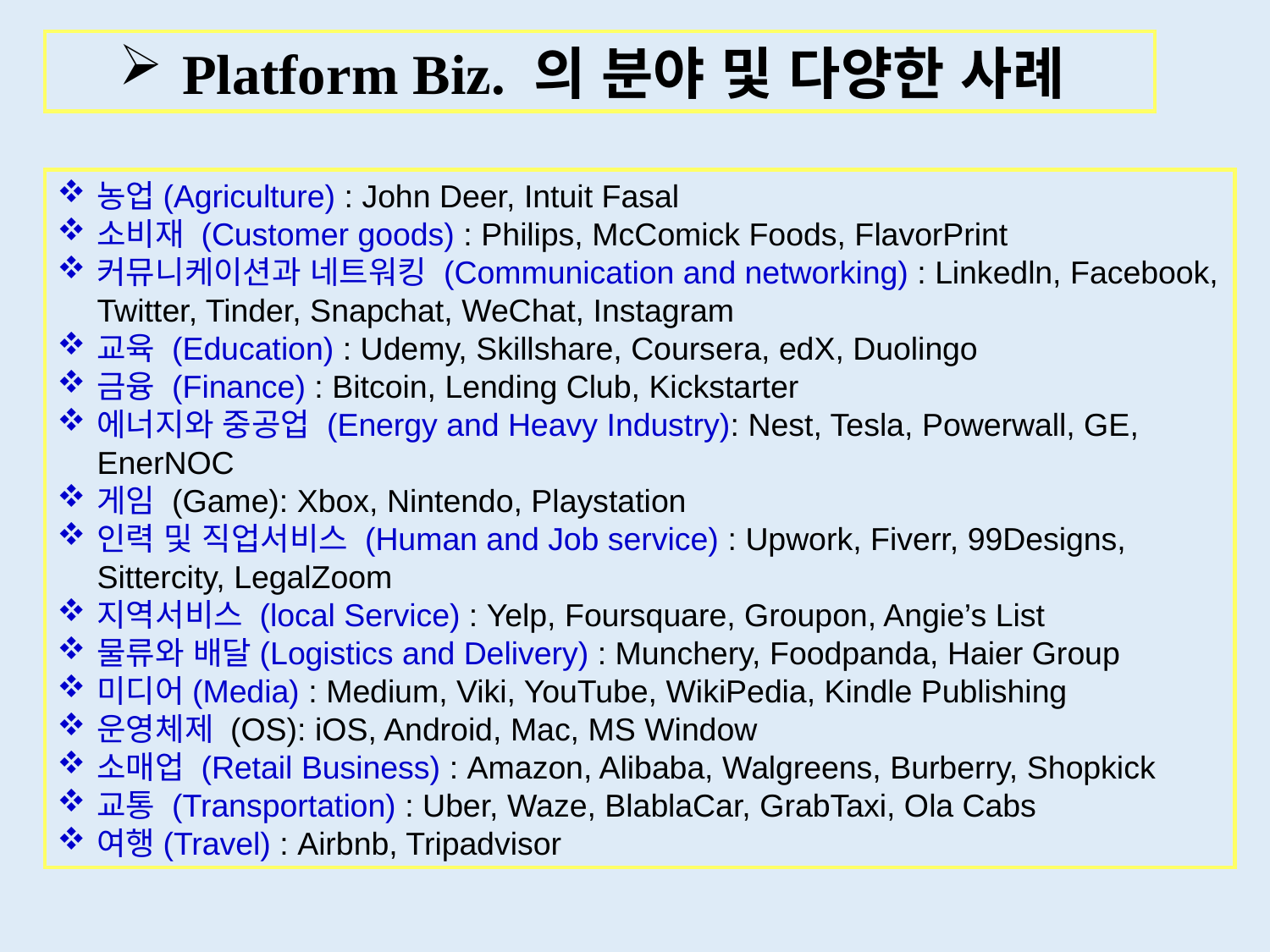

Platform Biz. 의 분야 및 다양한 사례
농업(Agriculture) : John Deer, Intuit Fasal
소비재 (Customer goods) : Philips, McComick Foods, FlavorPrint
커뮤니케이션과 네트워킹 (Communication and networking) : Linkedln, Facebook, Twitter, Tinder, Snapchat, WeChat, Instagram
교육 (Education) : Udemy, Skillshare, Coursera, edX, Duolingo
금융 (Finance) : Bitcoin, Lending Club, Kickstarter
에너지와 중공업 (Energy and Heavy Industry): Nest, Tesla, Powerwall, GE, EnerNOC
게임 (Game): Xbox, Nintendo, Playstation
인력 및 직업서비스 (Human and Job service) : Upwork, Fiverr, 99Designs, Sittercity, LegalZoom
지역서비스 (local Service) : Yelp, Foursquare, Groupon, Angie’s List
물류와 배달(Logistics and Delivery) : Munchery, Foodpanda, Haier Group
미디어(Media) : Medium, Viki, YouTube, WikiPedia, Kindle Publishing
운영체제 (OS): iOS, Android, Mac, MS Window
소매업 (Retail Business) : Amazon, Alibaba, Walgreens, Burberry, Shopkick
교통 (Transportation) : Uber, Waze, BlablaCar, GrabTaxi, Ola Cabs
여행(Travel) : Airbnb, Tripadvisor